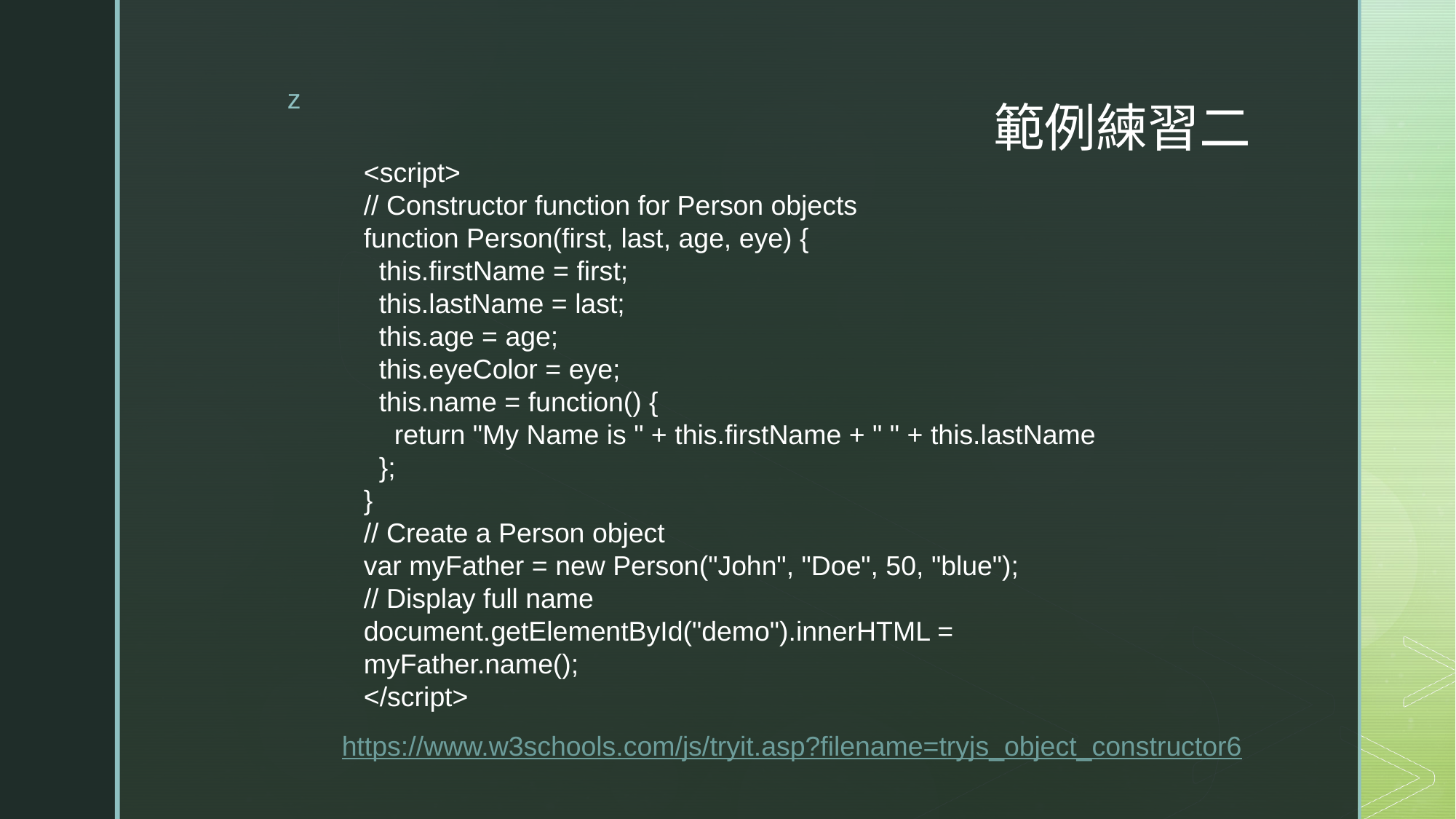

# 範例練習二
<script>
// Constructor function for Person objects
function Person(first, last, age, eye) {
  this.firstName = first;
  this.lastName = last;
  this.age = age;
  this.eyeColor = eye;
  this.name = function() {
    return "My Name is " + this.firstName + " " + this.lastName
  };
}
// Create a Person object
var myFather = new Person("John", "Doe", 50, "blue");
// Display full name
document.getElementById("demo").innerHTML =
myFather.name();
</script>
https://www.w3schools.com/js/tryit.asp?filename=tryjs_object_constructor6